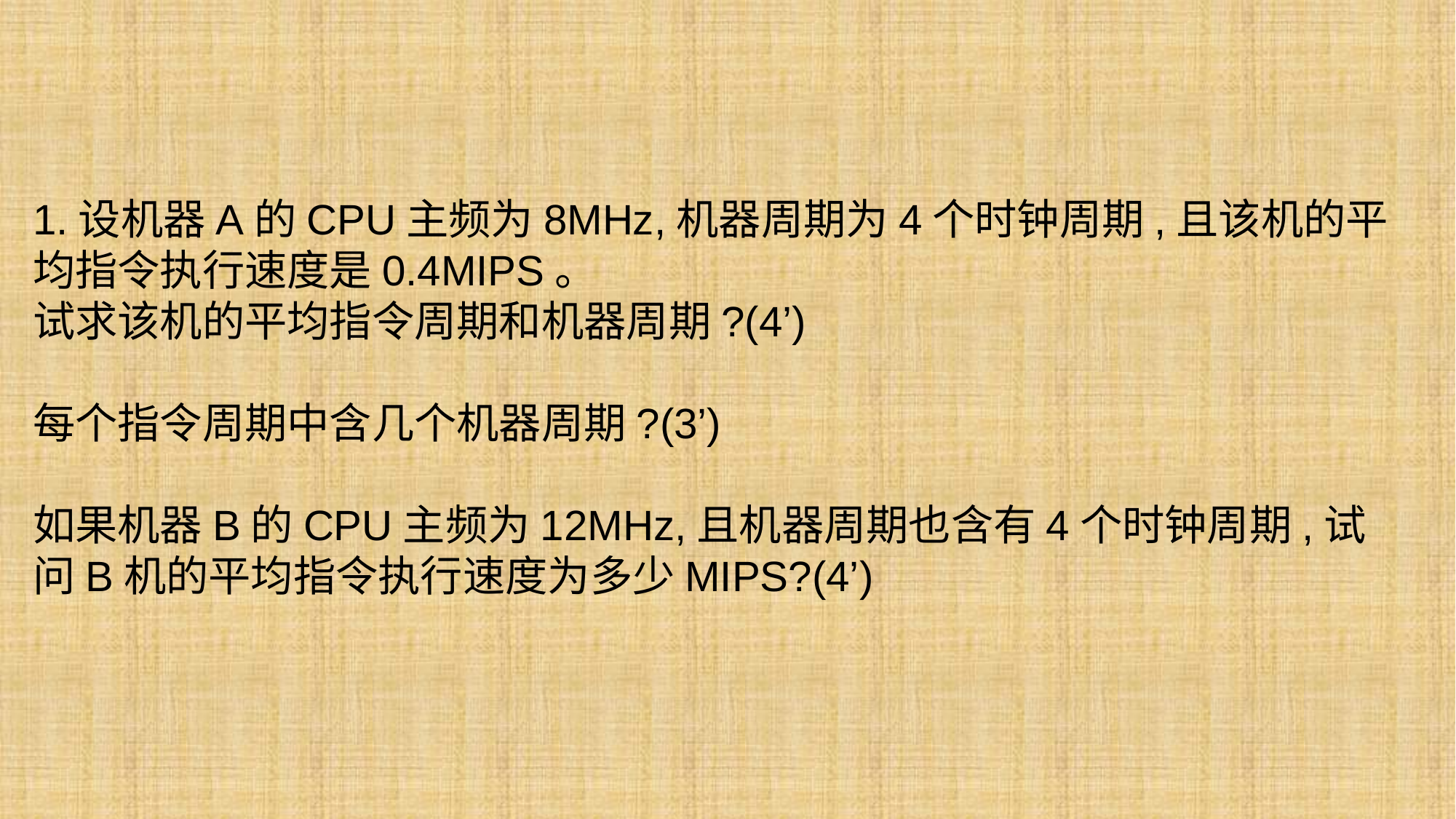

1.设机器A的CPU主频为8MHz,机器周期为4个时钟周期,且该机的平均指令执行速度是0.4MIPS。
试求该机的平均指令周期和机器周期?(4’)

每个指令周期中含几个机器周期?(3’)
如果机器B的CPU主频为12MHz,且机器周期也含有4个时钟周期,试问B机的平均指令执行速度为多少MIPS?(4’)